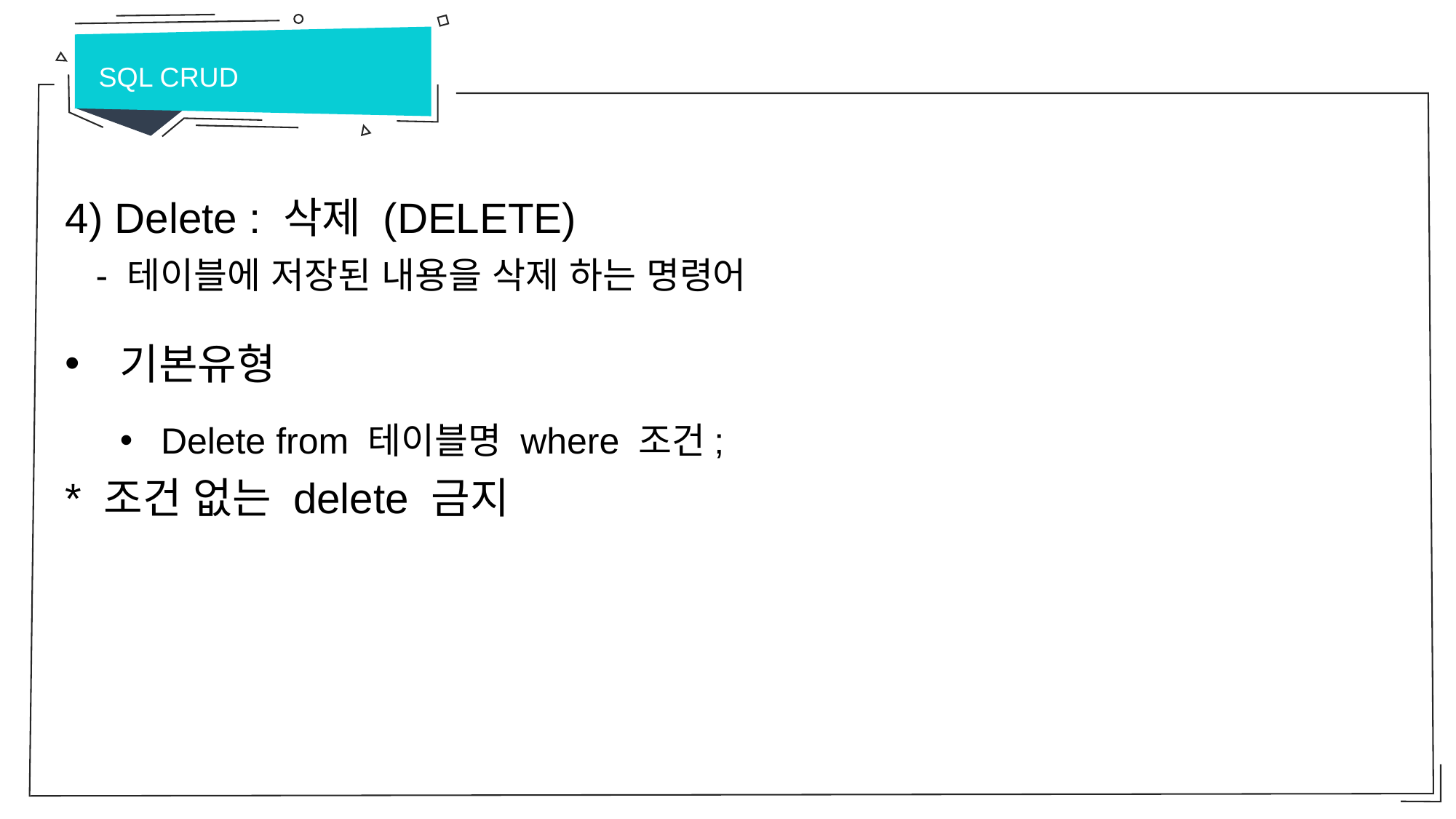

SQL CRUD
4) Delete : 삭제 (DELETE)
   - 테이블에 저장된 내용을 삭제 하는 명령어
기본유형
Delete from 테이블명 where 조건;
* 조건 없는 delete 금지